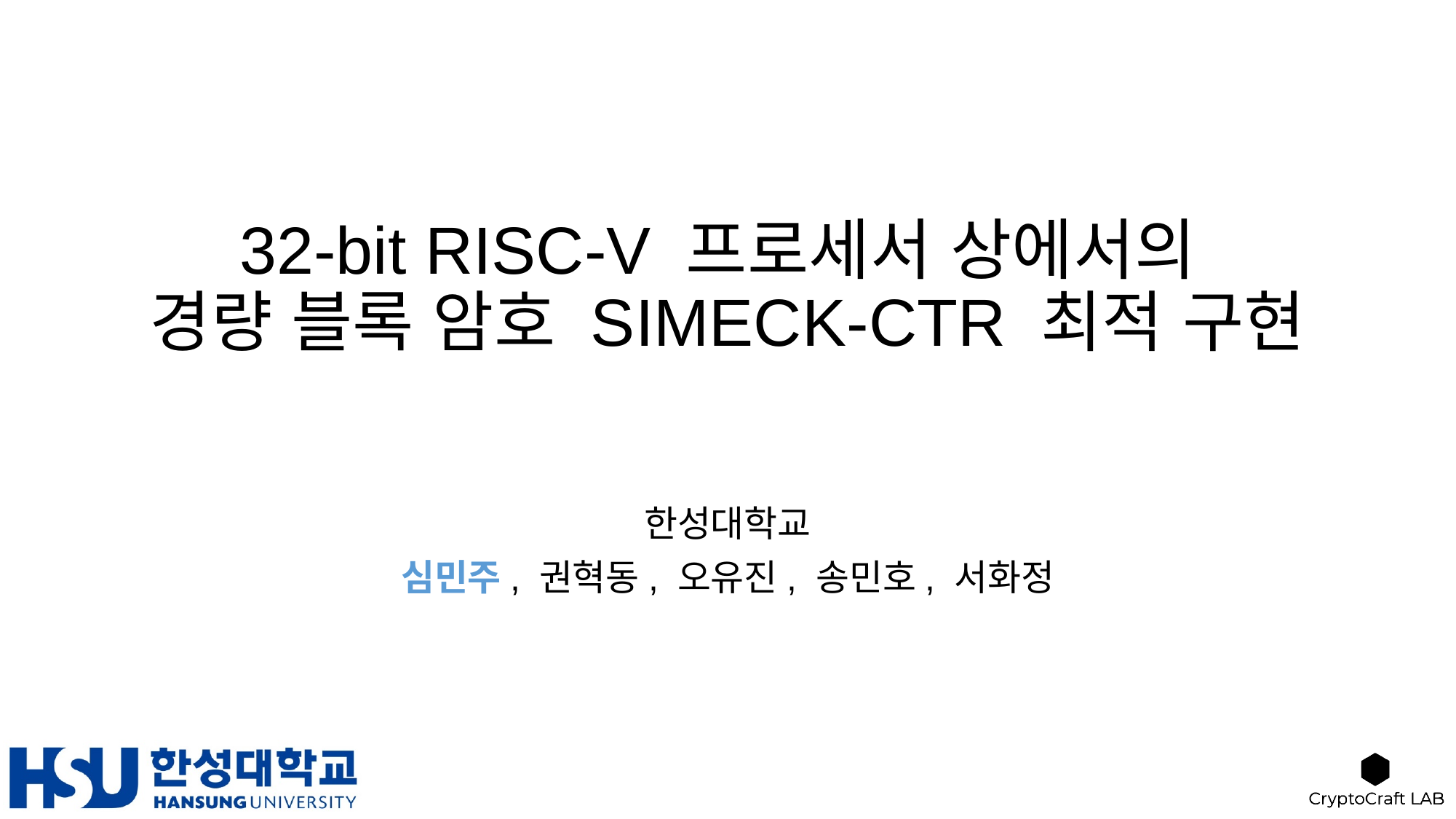

# 32-bit RISC-V 프로세서 상에서의 경량 블록 암호 SIMECK-CTR 최적 구현
한성대학교
심민주, 권혁동, 오유진, 송민호, 서화정